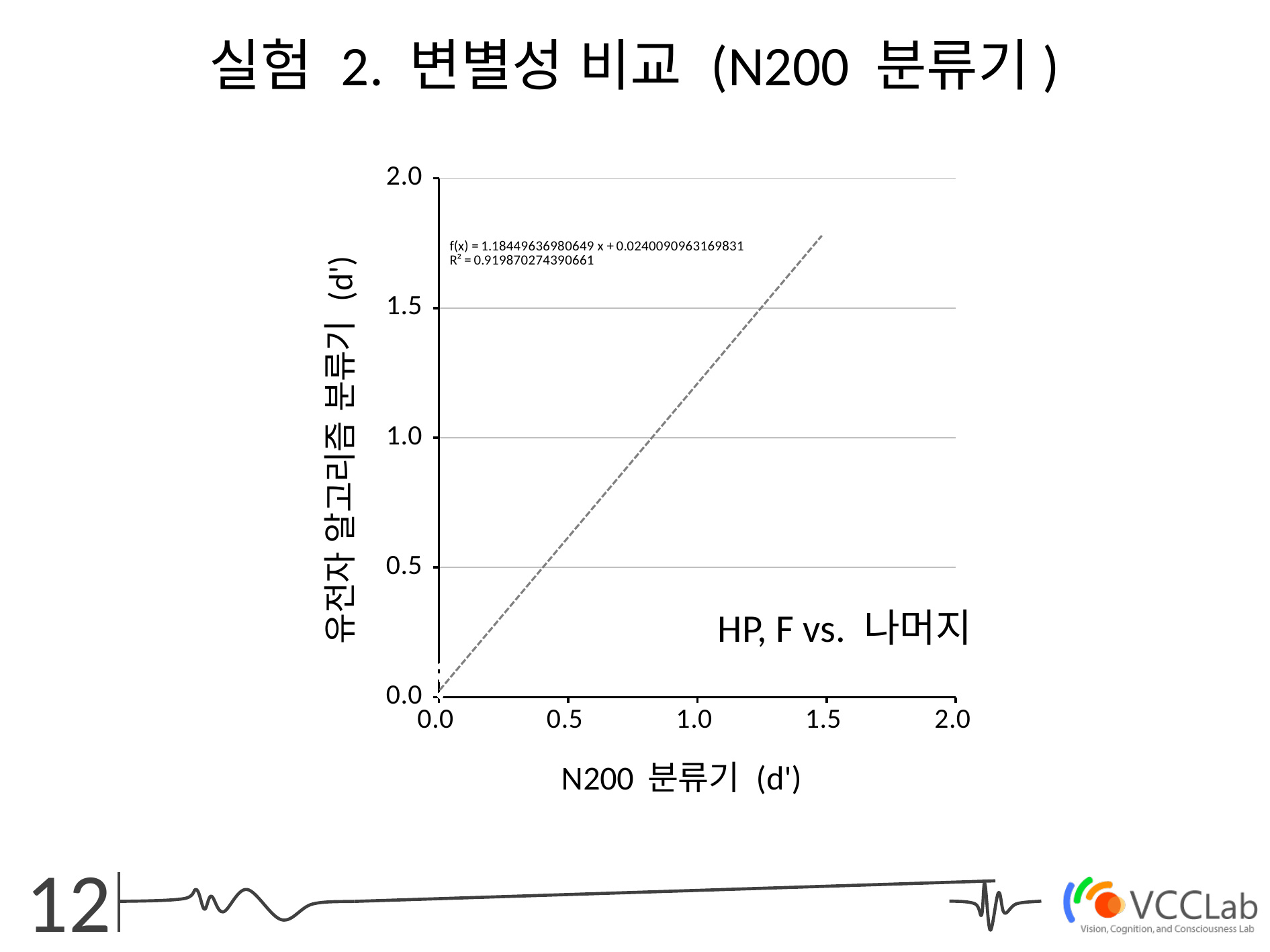

# 실험 2. 변별성 비교 (N200 분류기)

### Chart

| Category |  |
|---|---|
HP, F vs. 나머지